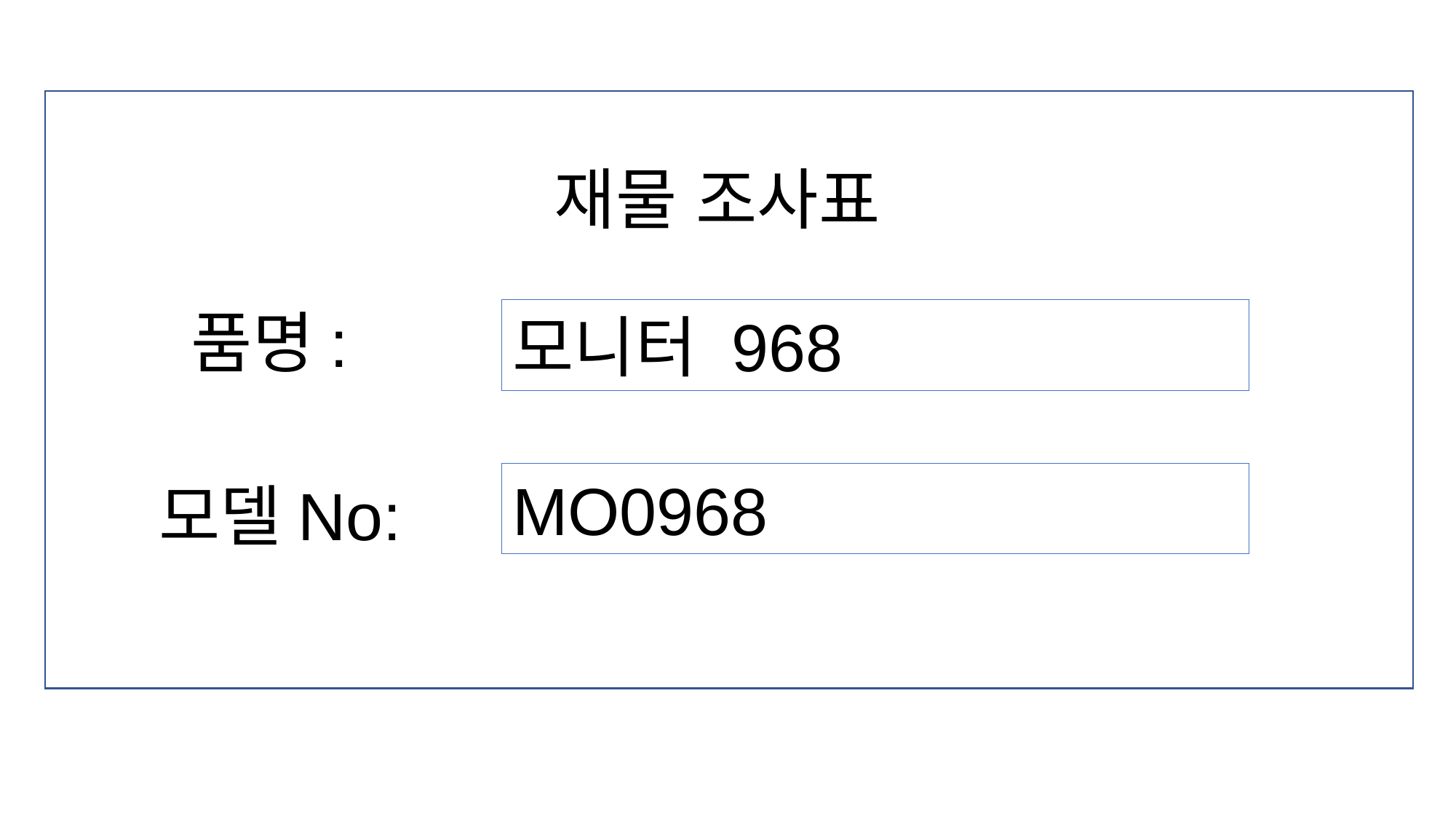

재물 조사표
품명:
모니터 968
MO0968
모델No: